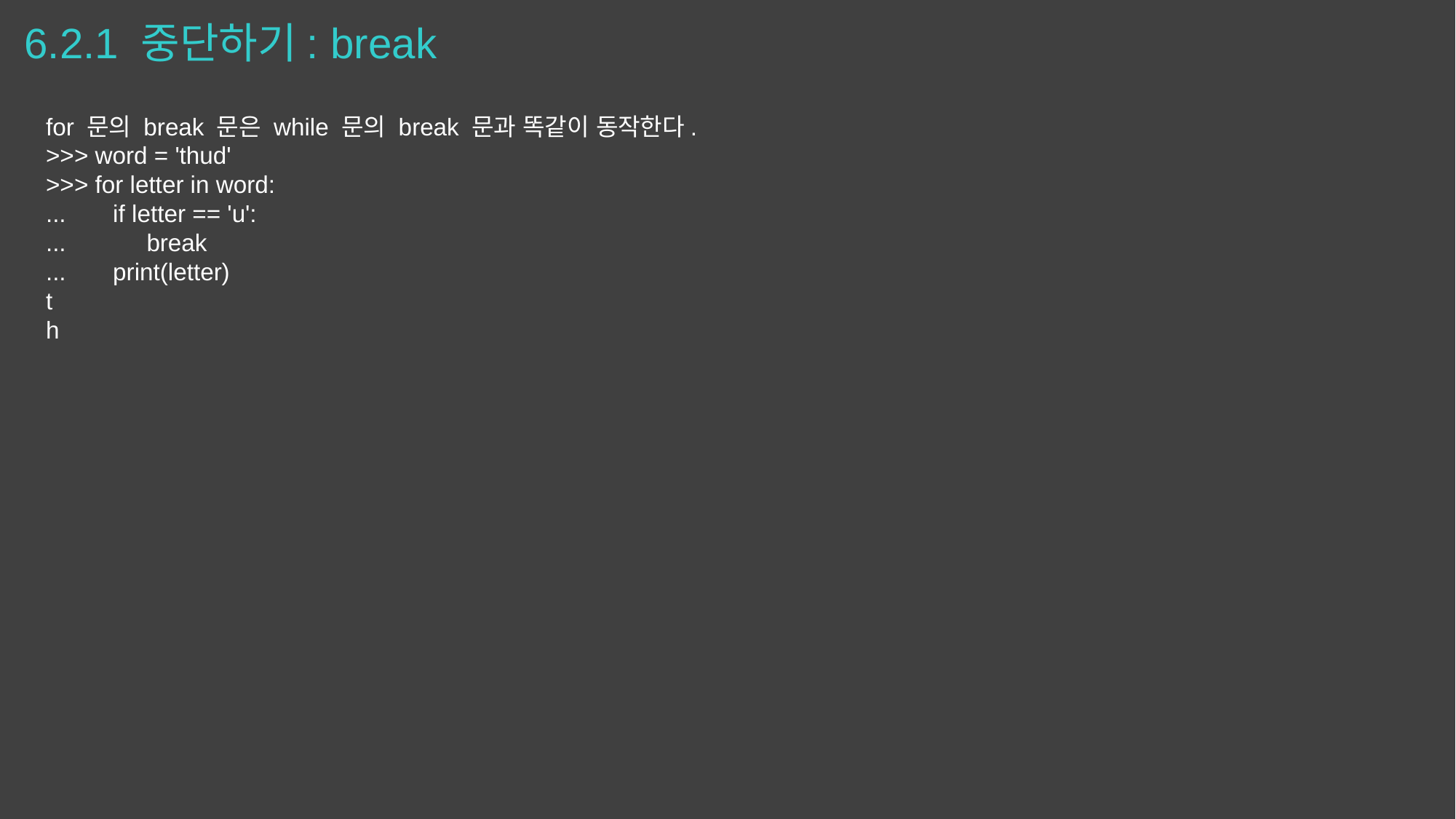

# 6.2.1 중단하기: break
for 문의 break 문은 while 문의 break 문과 똑같이 동작한다.
>>> word = 'thud'
>>> for letter in word:
...       if letter == 'u':
...            break
...       print(letter)
t
h